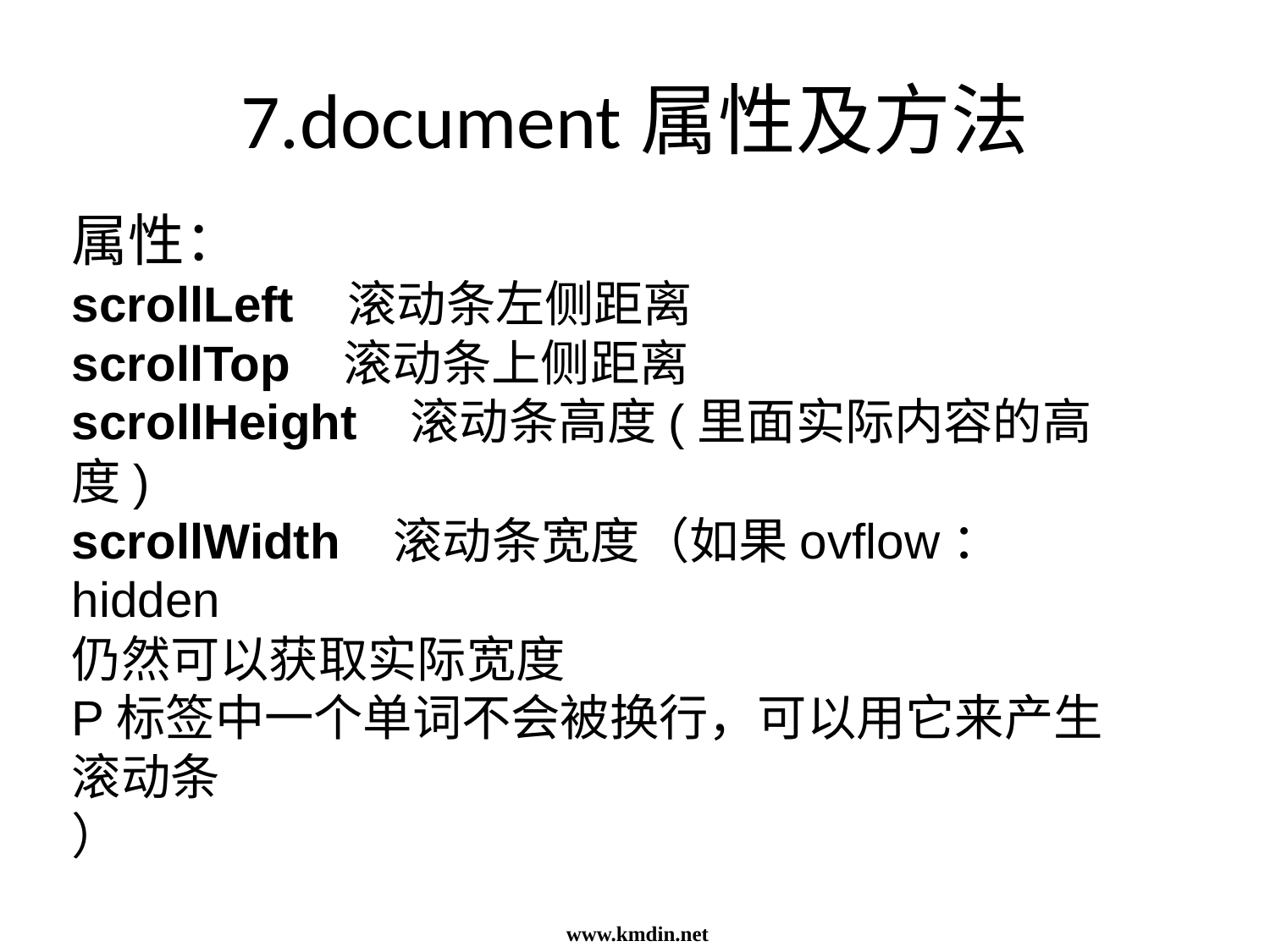

# 7.document属性及方法
属性：
scrollLeft   滚动条左侧距离
scrollTop   滚动条上侧距离
scrollHeight   滚动条高度(里面实际内容的高度)
scrollWidth   滚动条宽度（如果ovflow：hidden
仍然可以获取实际宽度
P标签中一个单词不会被换行，可以用它来产生滚动条
）